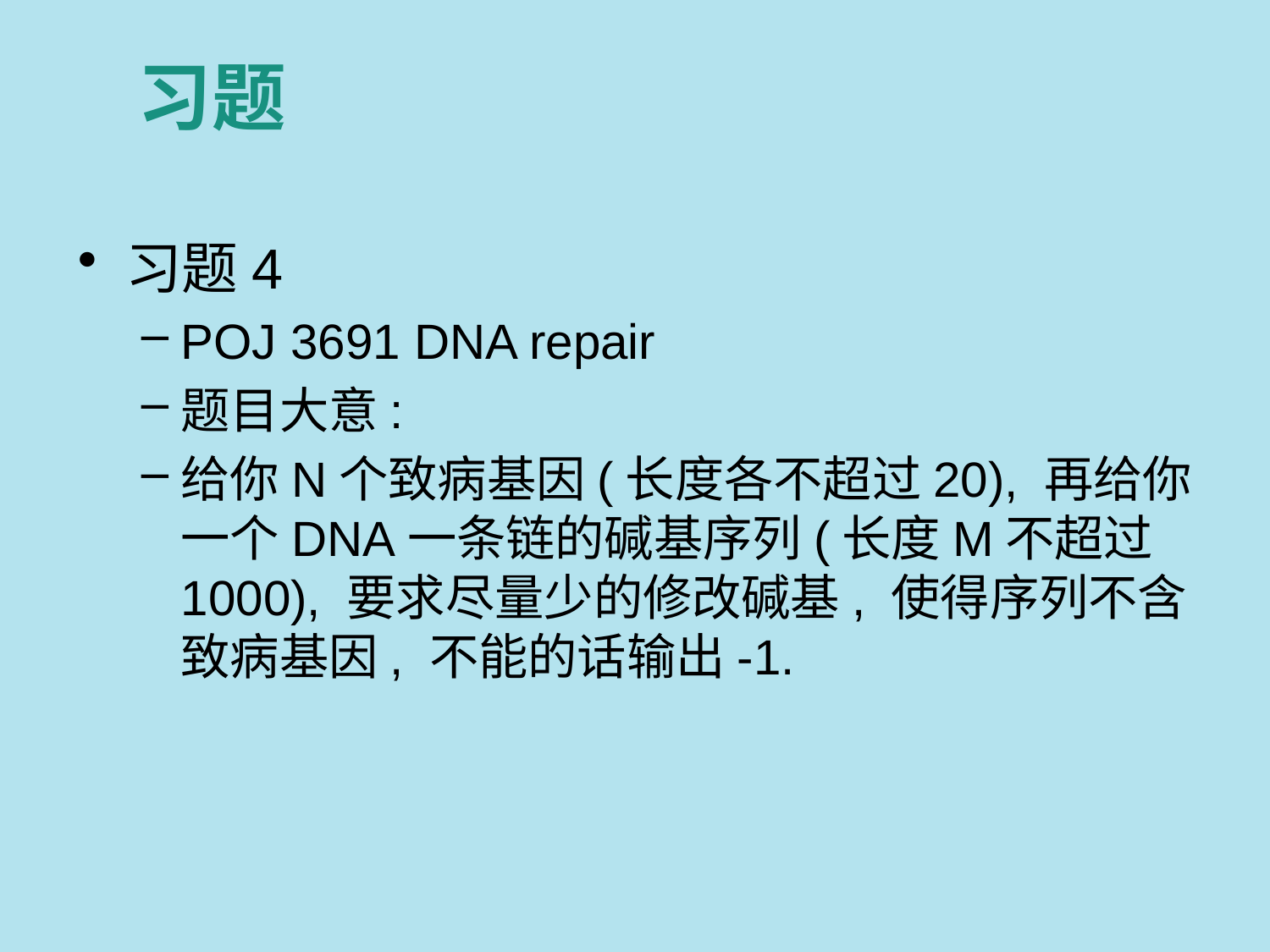

# 习题
习题4
POJ 3691 DNA repair
题目大意:
给你N个致病基因(长度各不超过20), 再给你一个DNA一条链的碱基序列(长度M不超过1000), 要求尽量少的修改碱基, 使得序列不含致病基因, 不能的话输出-1.